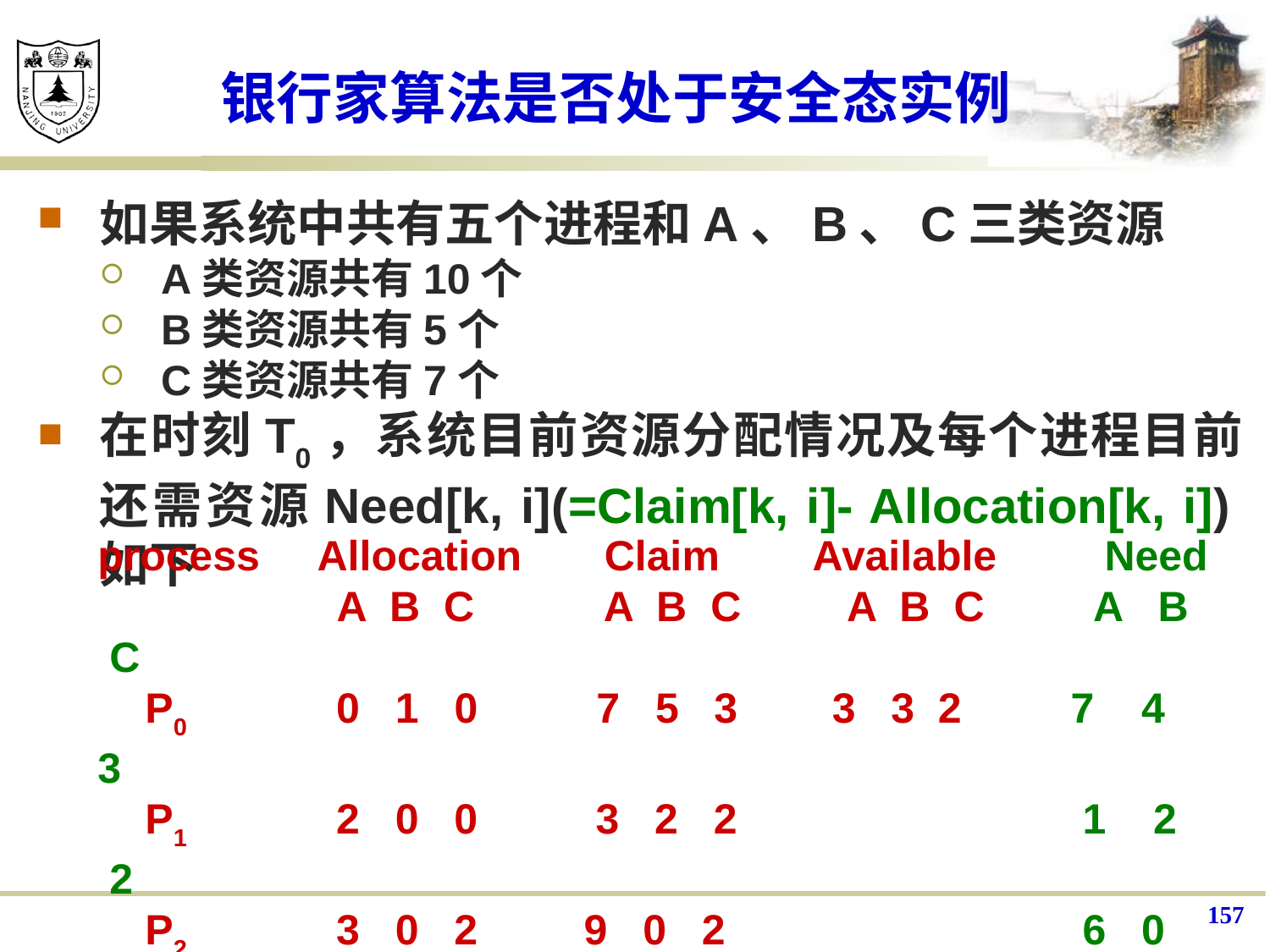

# 银行家算法是否处于安全态实例
如果系统中共有五个进程和A、B、C三类资源
A类资源共有10个
B类资源共有5个
C类资源共有7个
在时刻T0，系统目前资源分配情况及每个进程目前还需资源Need[k, i](=Claim[k, i]- Allocation[k, i])如下

process     Allocation       Claim        Available         Need
                    A  B  C           A  B  C         A  B  C         A   B    C
    P0             0   1   0          7   5   3        3   3  2         7    4     3
    P1             2   0   0          3   2   2                             1    2     2
    P2             3   0   2         9   0   2                              6   0     0
    P3             2   1    1          2   2   2                              0    1     1
    P4             0   0   2         4   3   3                              4    3    1

157